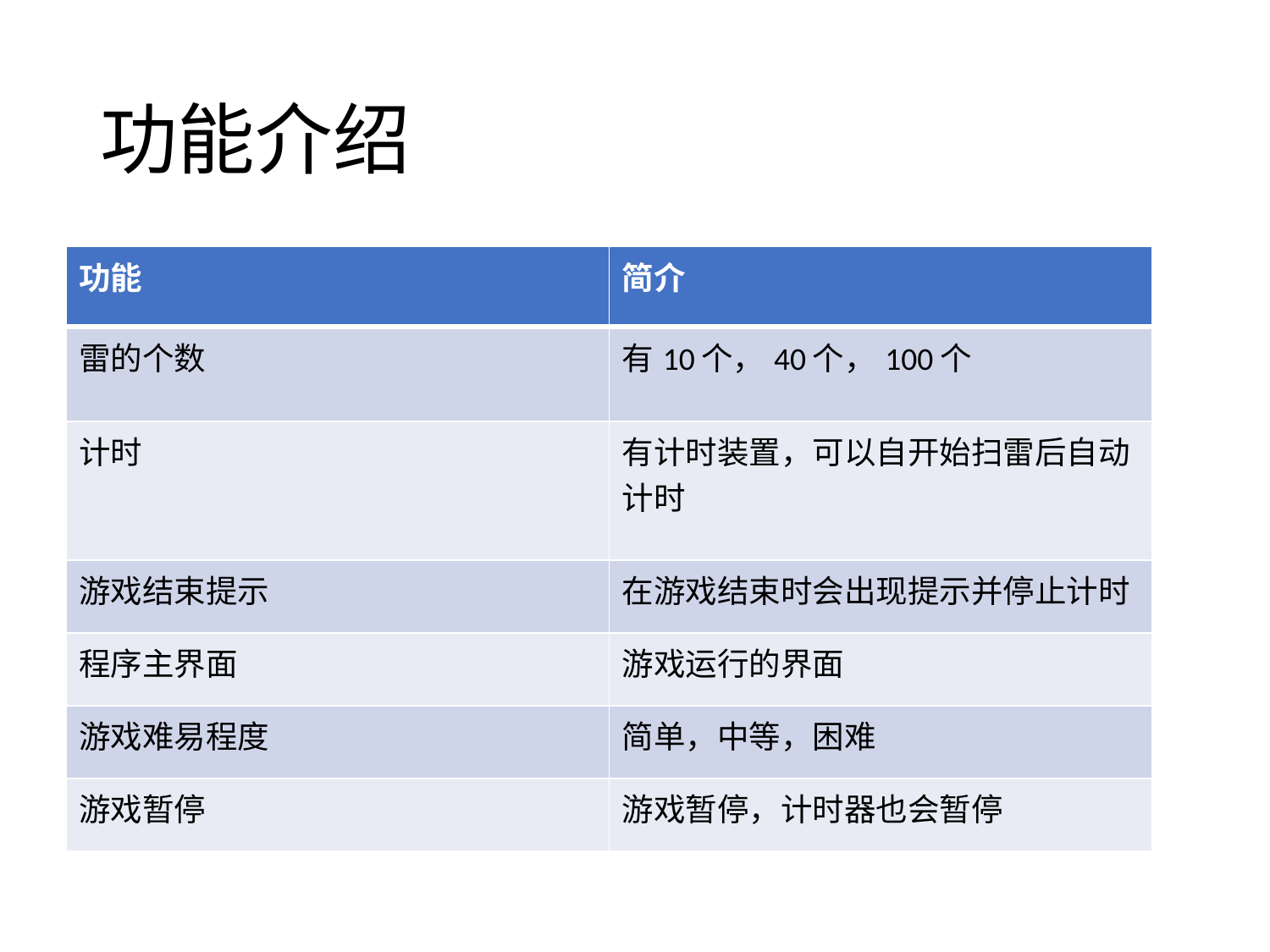

# 功能介绍
| 功能 | 简介 |
| --- | --- |
| 雷的个数 | 有10个，40个，100个 |
| 计时 | 有计时装置，可以自开始扫雷后自动计时 |
| 游戏结束提示 | 在游戏结束时会出现提示并停止计时 |
| 程序主界面 | 游戏运行的界面 |
| 游戏难易程度 | 简单，中等，困难 |
| 游戏暂停 | 游戏暂停，计时器也会暂停 |